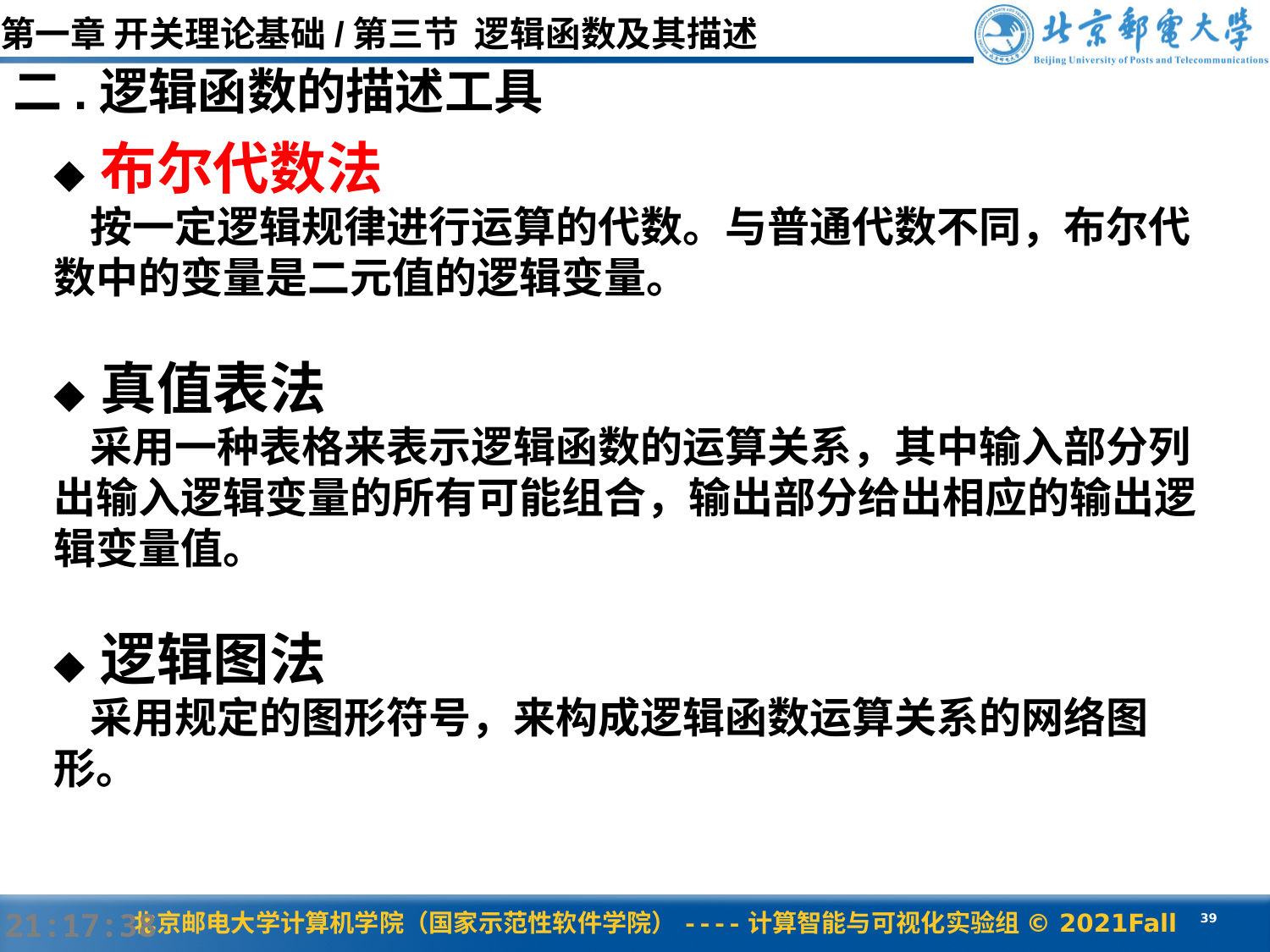

# 第一章 开关理论基础/第三节  逻辑函数及其描述
二.逻辑函数的描述工具

◆ 布尔代数法
    按一定逻辑规律进行运算的代数。与普通代数不同，布尔代数中的变量是二元值的逻辑变量。

◆ 真值表法
    采用一种表格来表示逻辑函数的运算关系，其中输入部分列出输入逻辑变量的所有可能组合，输出部分给出相应的输出逻辑变量值。

◆ 逻辑图法
    采用规定的图形符号，来构成逻辑函数运算关系的网络图形。